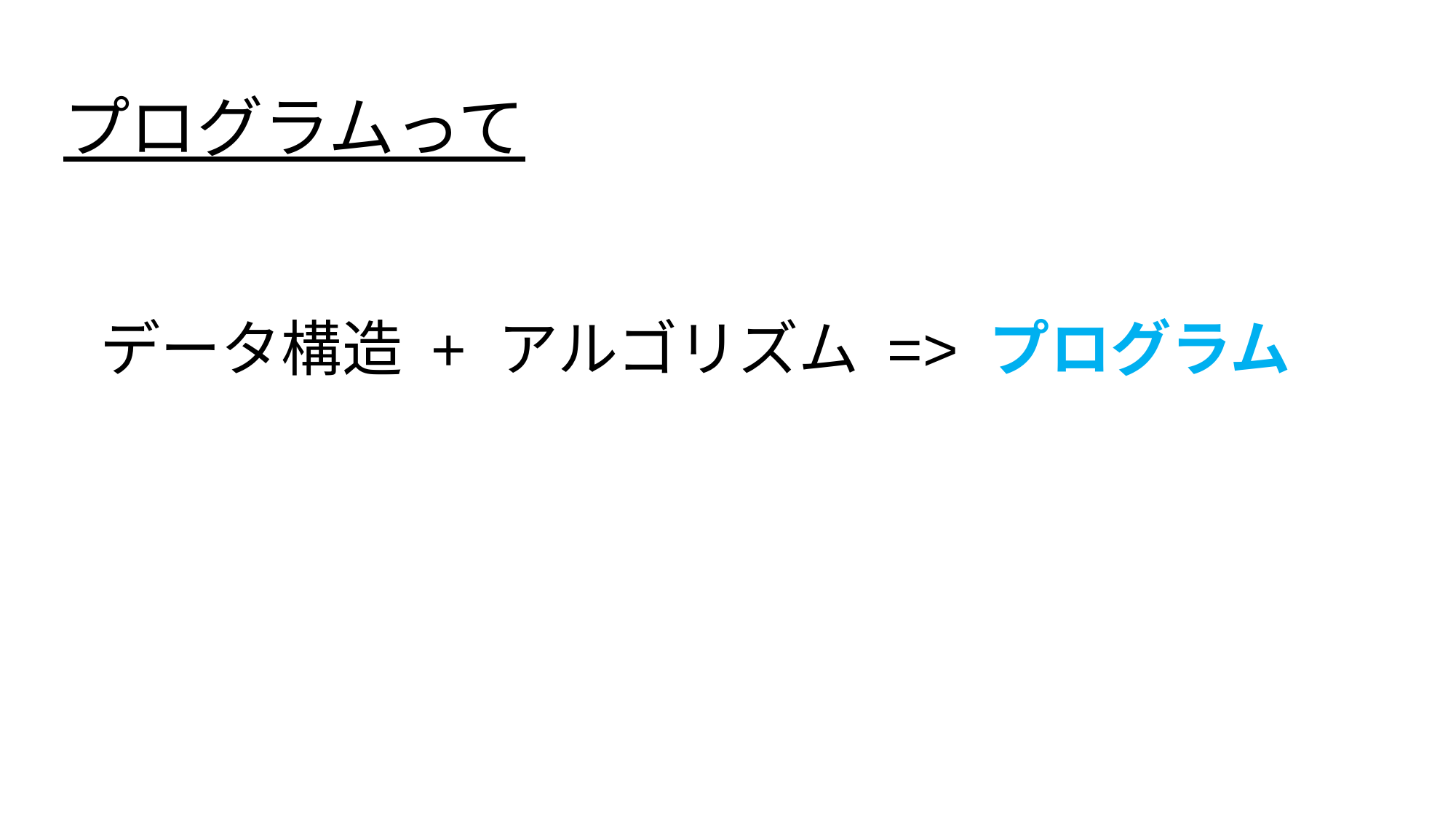

# プログラムって
データ構造 + アルゴリズム => プログラム